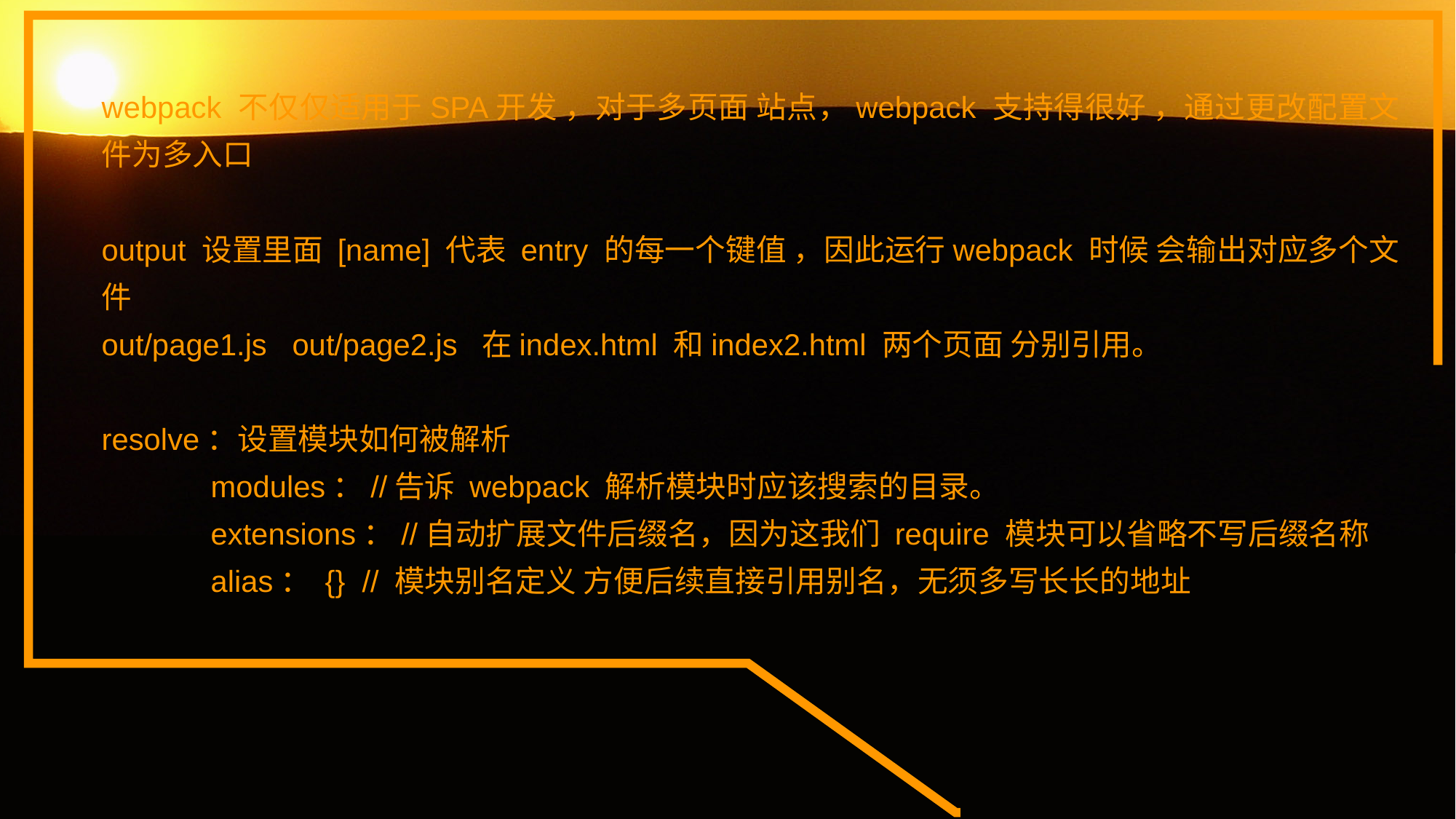

webpack 不仅仅适用于SPA开发 ，对于多页面 站点，webpack 支持得很好 ，通过更改配置文件为多入口

output 设置里面 [name] 代表 entry 的每一个键值 ，因此运行webpack 时候 会输出对应多个文件
out/page1.js   out/page2.js  在index.html 和index2.html 两个页面 分别引用。

resolve：设置模块如何被解析
	modules：//告诉 webpack 解析模块时应该搜索的目录。
	extensions：//自动扩展文件后缀名，因为这我们 require 模块可以省略不写后缀名称
	alias： {}  // 模块别名定义 方便后续直接引用别名，无须多写长长的地址